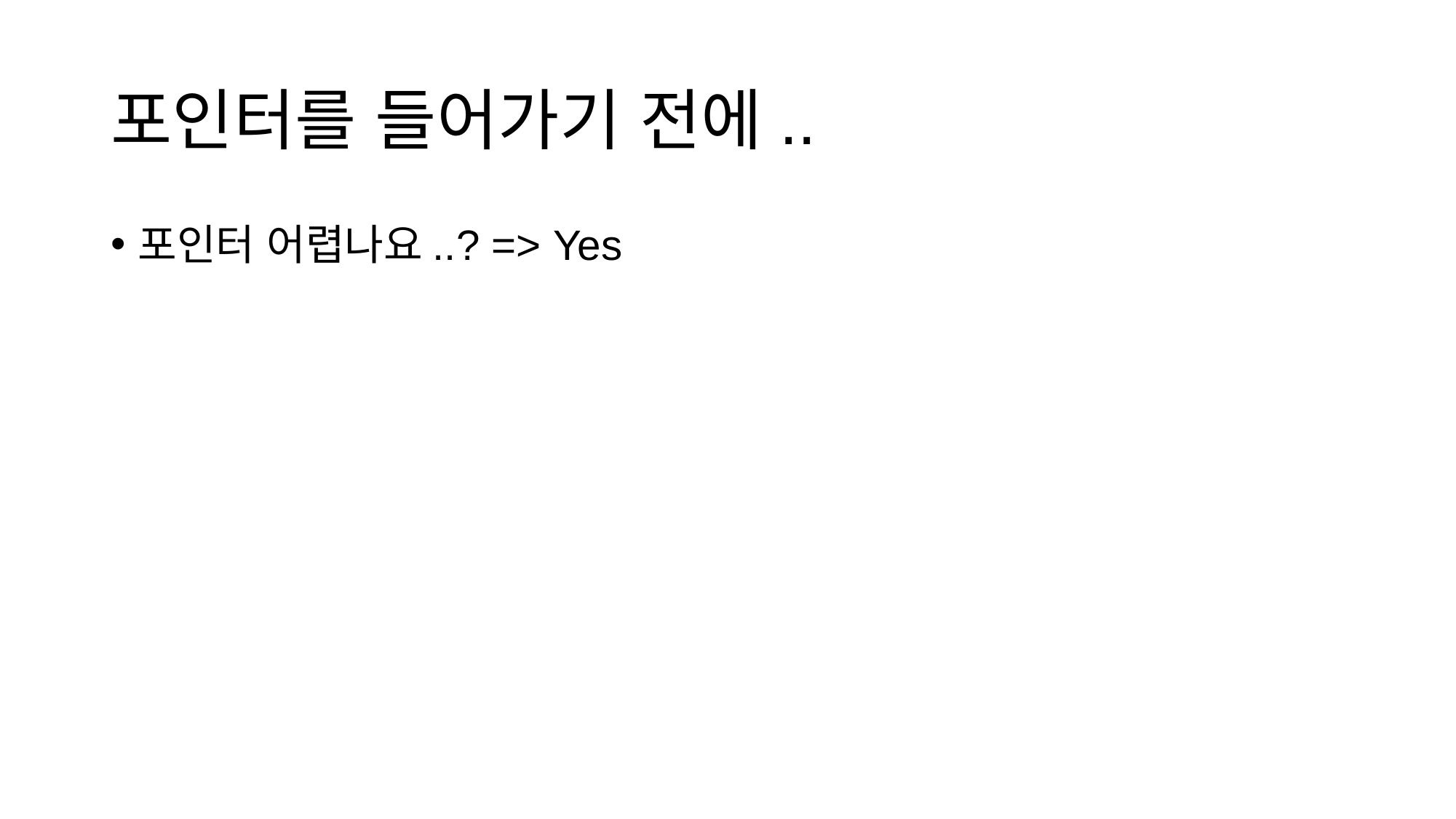

# 포인터를 들어가기 전에..
포인터 어렵나요..? => Yes